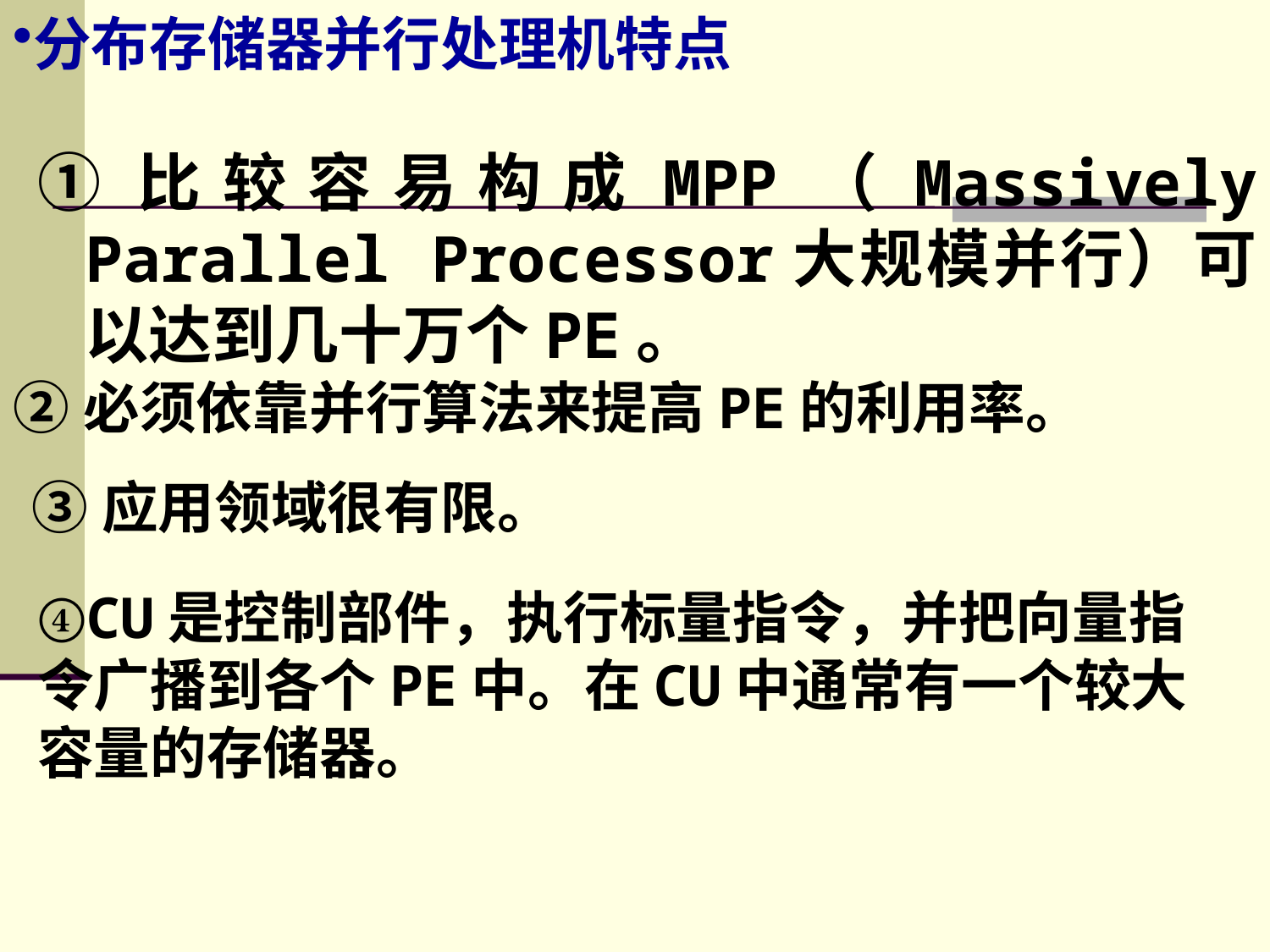

# 分布存储器并行处理机特点
①比较容易构成MPP（Massively Parallel Processor大规模并行）可以达到几十万个PE。
②必须依靠并行算法来提高PE的利用率。
③应用领域很有限。
④CU是控制部件，执行标量指令，并把向量指令广播到各个PE中。在CU中通常有一个较大容量的存储器。
11